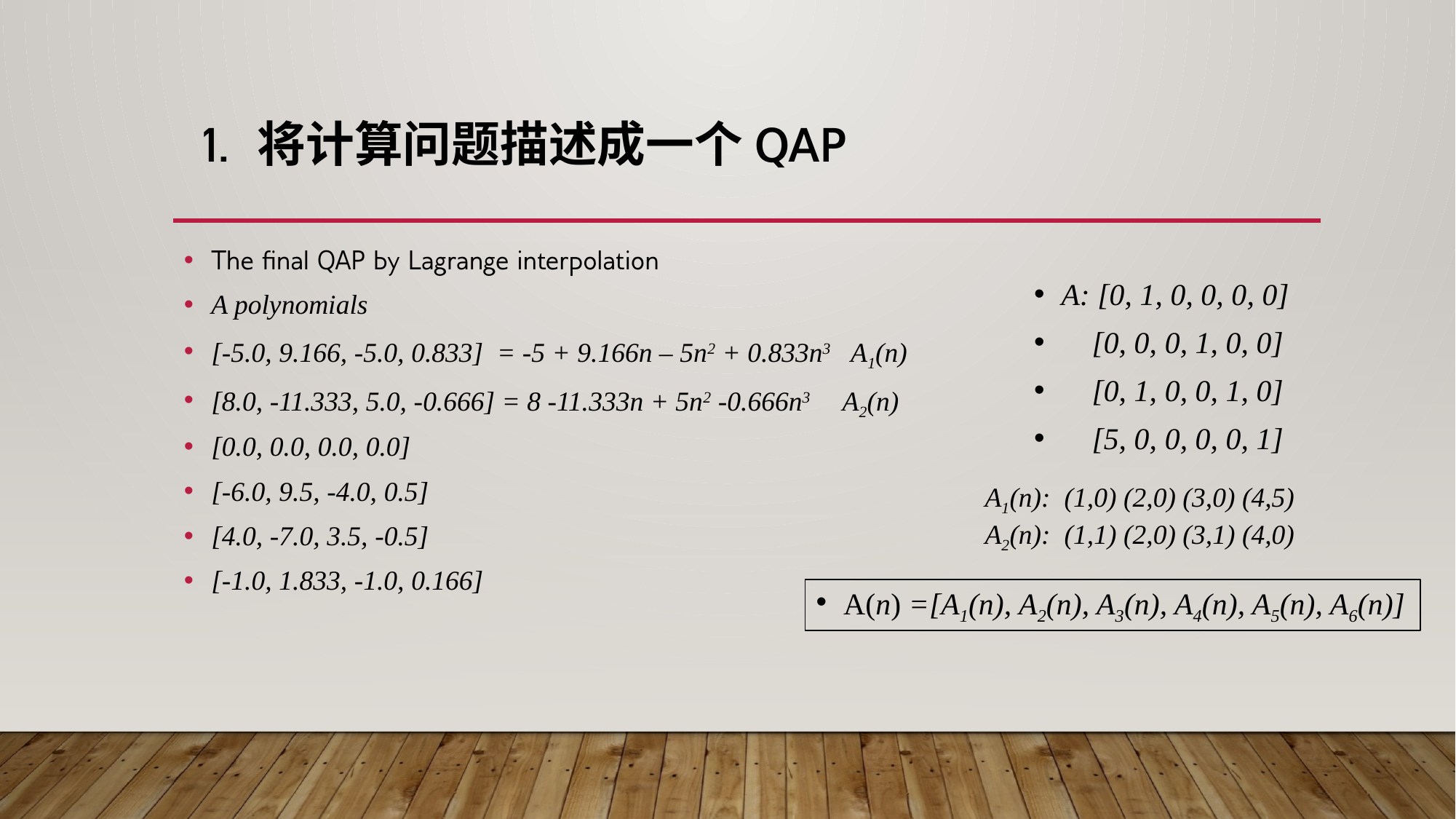

1. 将计算问题描述成一个QAP
The final QAP by Lagrange interpolation
A polynomials
[-5.0, 9.166, -5.0, 0.833]  = -5 + 9.166n – 5n2 + 0.833n3     A1(n)
[8.0, -11.333, 5.0, -0.666] = 8 -11.333n + 5n2 -0.666n3        A2(n)
[0.0, 0.0, 0.0, 0.0]
[-6.0, 9.5, -4.0, 0.5]
[4.0, -7.0, 3.5, -0.5]
[-1.0, 1.833, -1.0, 0.166]
A: [0, 1, 0, 0, 0, 0]
    [0, 0, 0, 1, 0, 0]
    [0, 1, 0, 0, 1, 0]
    [5, 0, 0, 0, 0, 1]
A1(n):  (1,0) (2,0) (3,0) (4,5)
A2(n):  (1,1) (2,0) (3,1) (4,0)
A(n) =[A1(n), A2(n), A3(n), A4(n), A5(n), A6(n)]